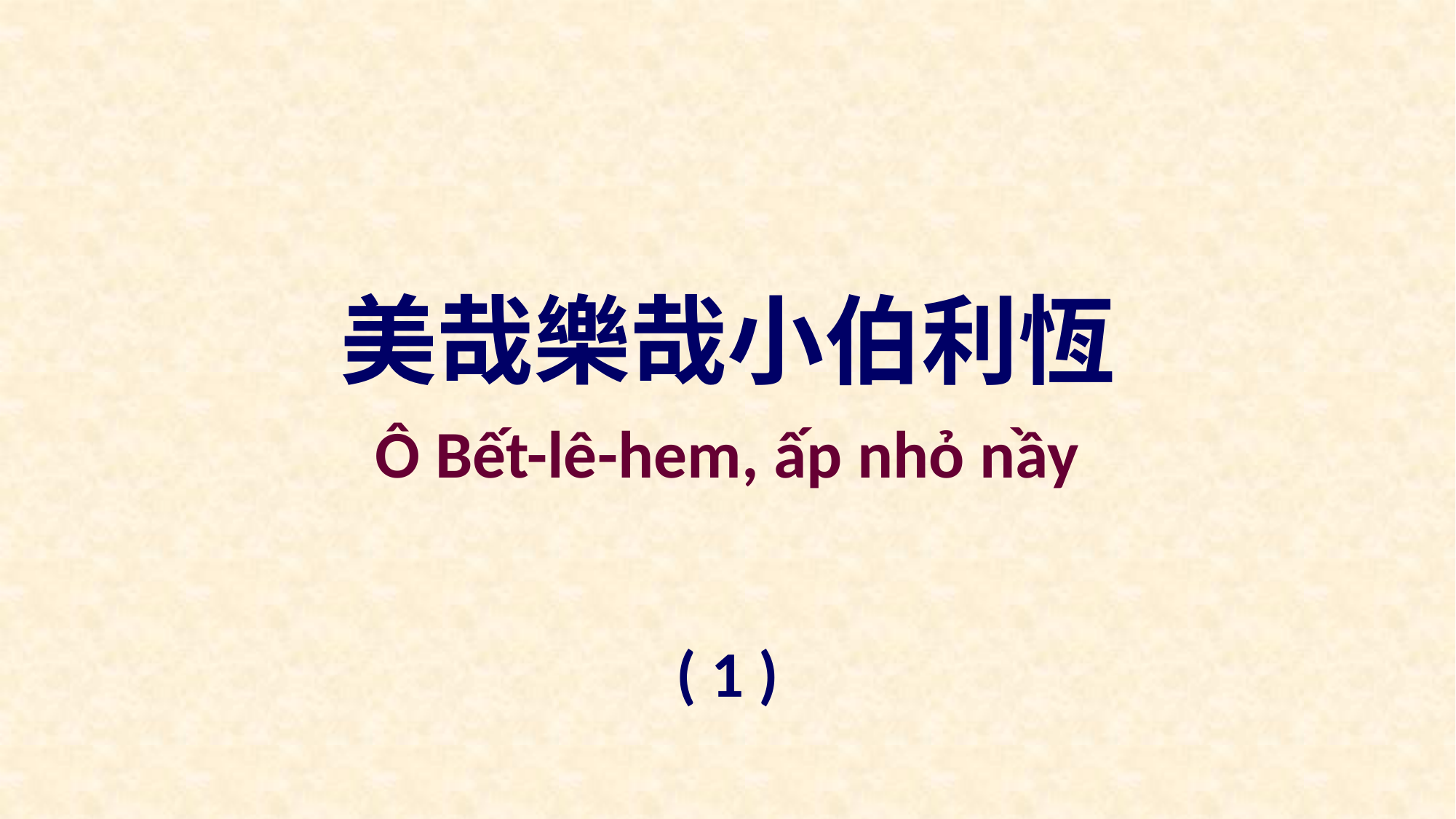

美哉樂哉小伯利恆
Ô Bết-lê-hem, ấp nhỏ nầy
( 1 )